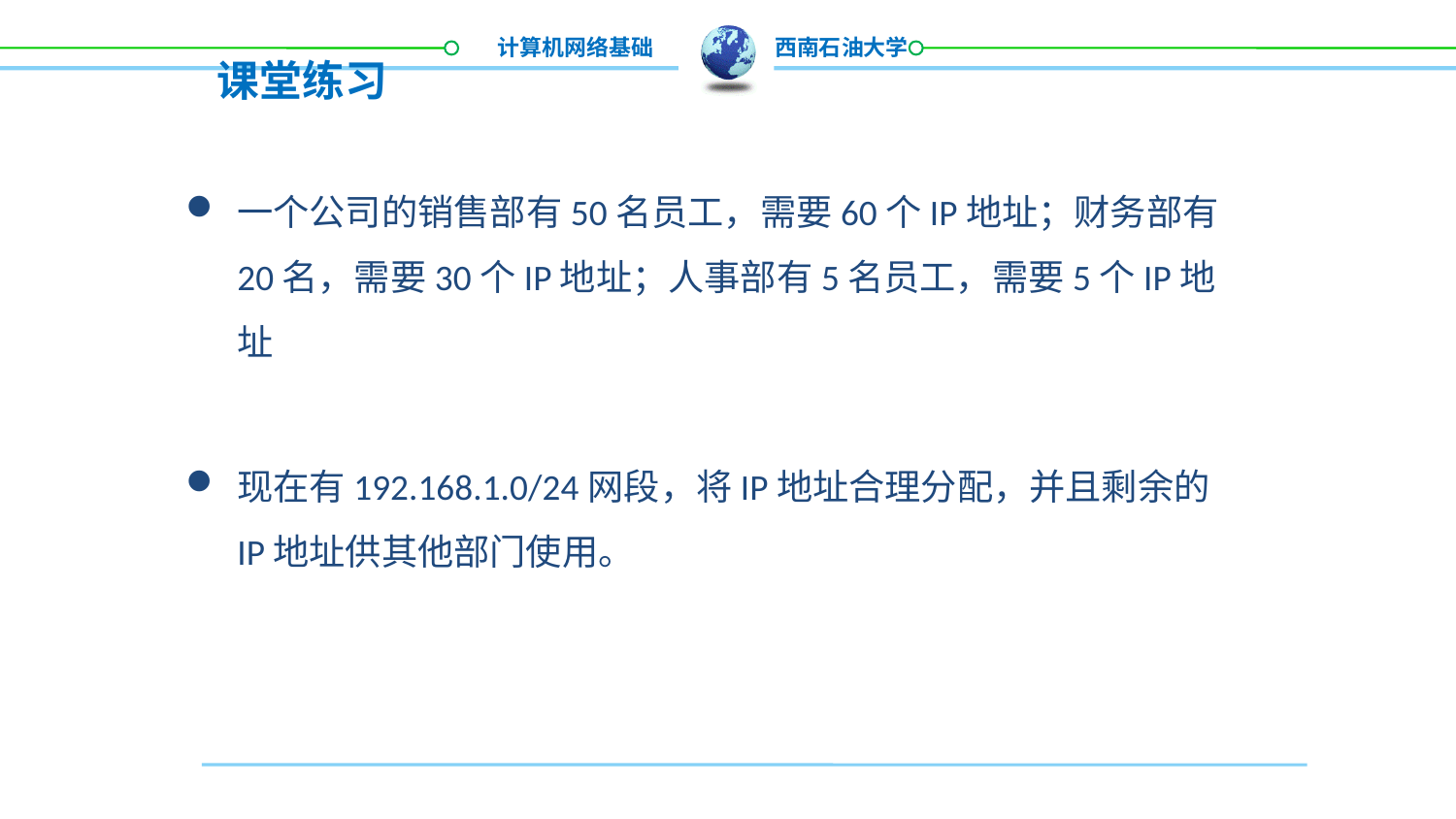

课堂练习
一个公司的销售部有50名员工，需要60个IP地址；财务部有20名，需要30个IP地址；人事部有5名员工，需要5个IP地址

现在有192.168.1.0/24网段，将IP地址合理分配，并且剩余的IP地址供其他部门使用。